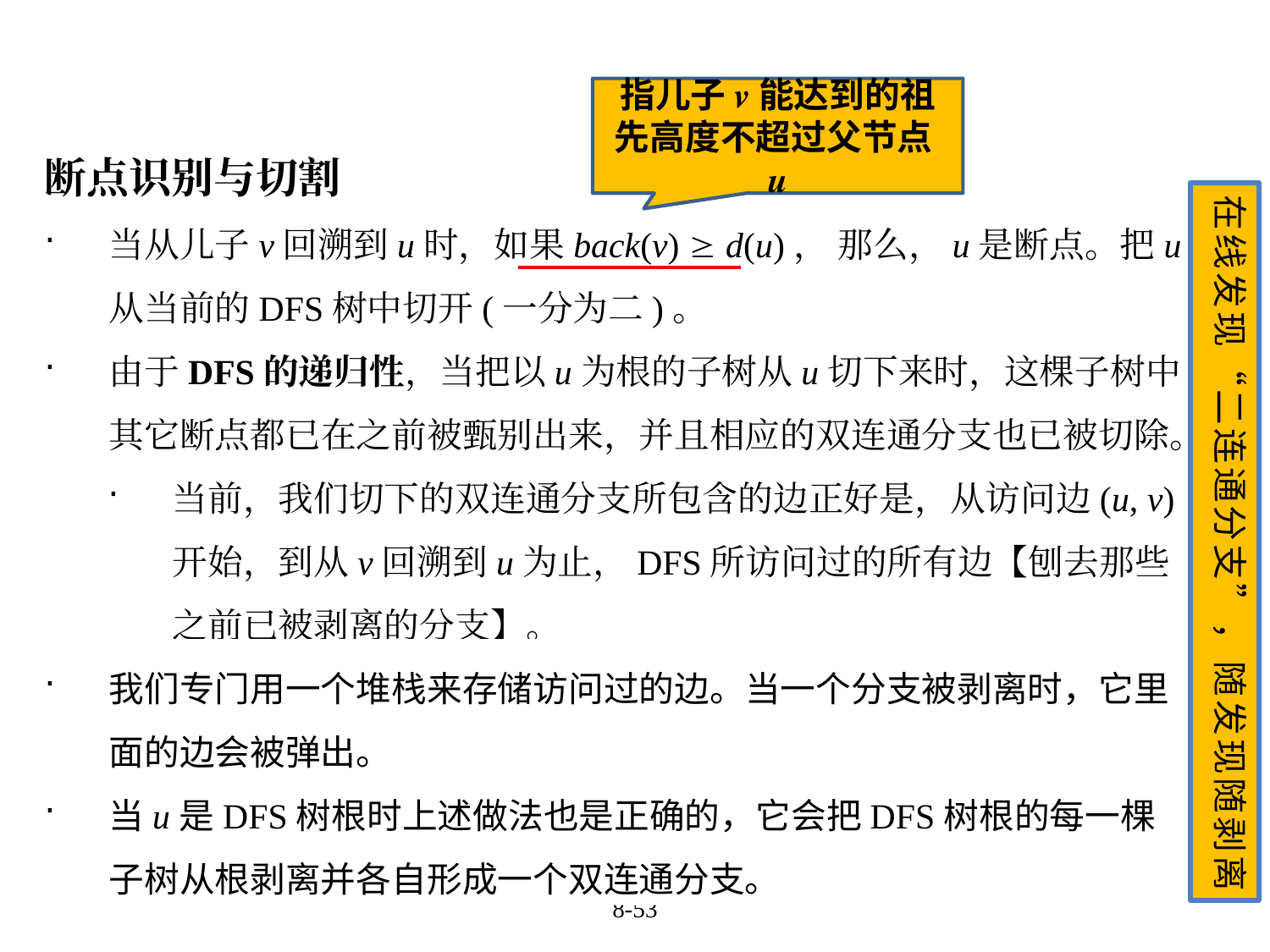

指儿子v能达到的祖先高度不超过父节点u
断点识别与切割
当从儿子v回溯到u时，如果back(v) ≥ d(u)， 那么，u是断点。把u从当前的DFS树中切开(一分为二)。
由于DFS的递归性，当把以u为根的子树从u切下来时，这棵子树中其它断点都已在之前被甄别出来，并且相应的双连通分支也已被切除。
当前，我们切下的双连通分支所包含的边正好是，从访问边(u, v)开始，到从v回溯到u为止，DFS所访问过的所有边【刨去那些之前已被剥离的分支】。
比如：假设网络中有一段是一条路径，即u-v-w-x，这条路径仅通过u与网络中其它部分相连，x是末梢节点。这样，当DFS从x往u回溯时，依次会切下来一条链路，各自成为一个二连通分支，等从v回溯到u时，w, x及其关联的边都已经剥离完毕.

在线发现“二连通分支”，随发现随剥离
我们专门用一个堆栈来存储访问过的边。当一个分支被剥离时，它里面的边会被弹出。
当u是DFS树根时上述做法也是正确的，它会把DFS树根的每一棵子树从根剥离并各自形成一个双连通分支。
8-53